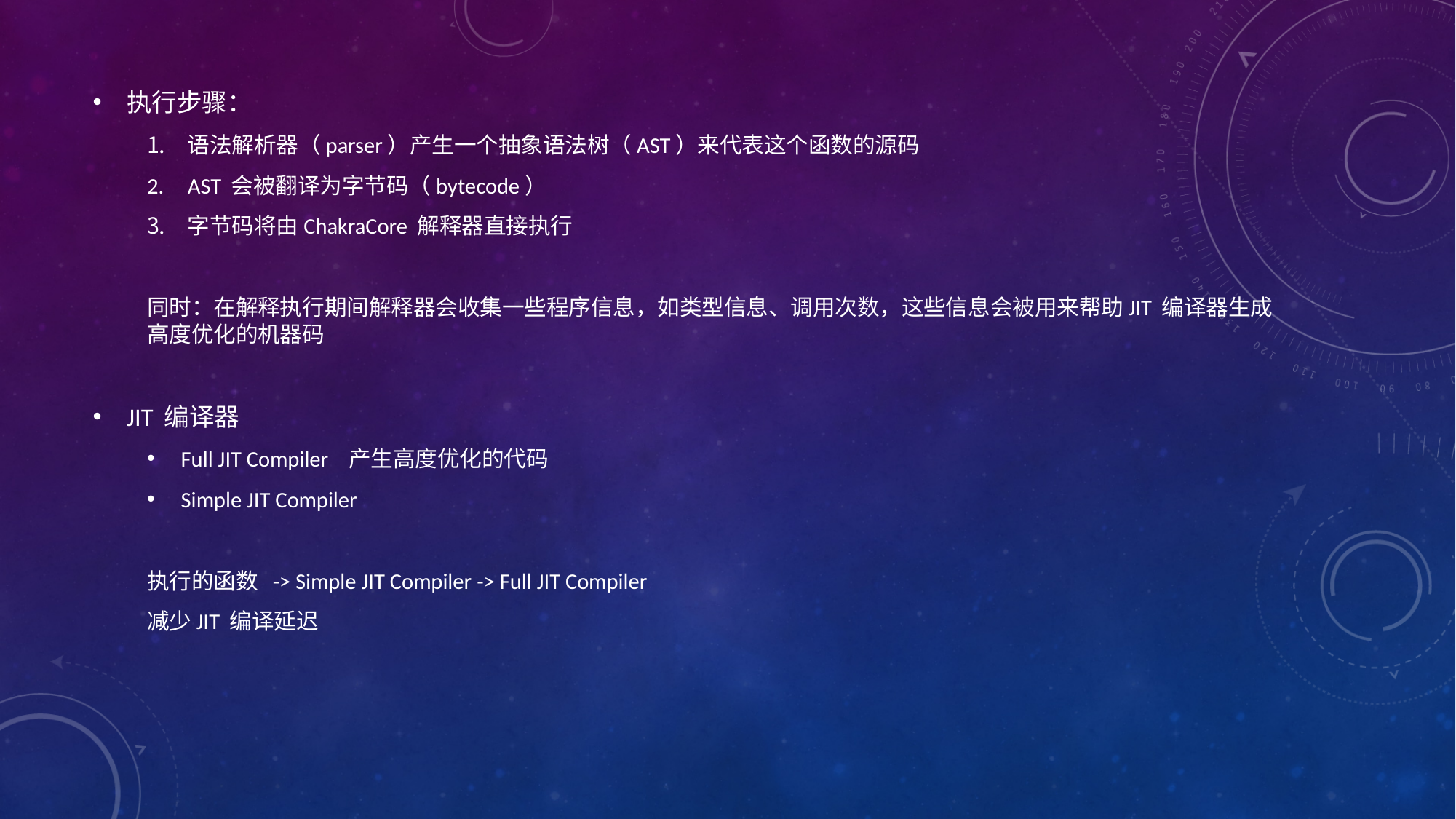

执行步骤：
语法解析器（parser）产生一个抽象语法树（AST）来代表这个函数的源码
AST 会被翻译为字节码（bytecode）
字节码将由ChakraCore 解释器直接执行

同时：在解释执行期间解释器会收集一些程序信息，如类型信息、调用次数，这些信息会被用来帮助JIT 编译器生成高度优化的机器码

JIT 编译器
Full JIT Compiler   产生高度优化的代码
Simple JIT Compiler

执行的函数  -> Simple JIT Compiler -> Full JIT Compiler
减少JIT 编译延迟